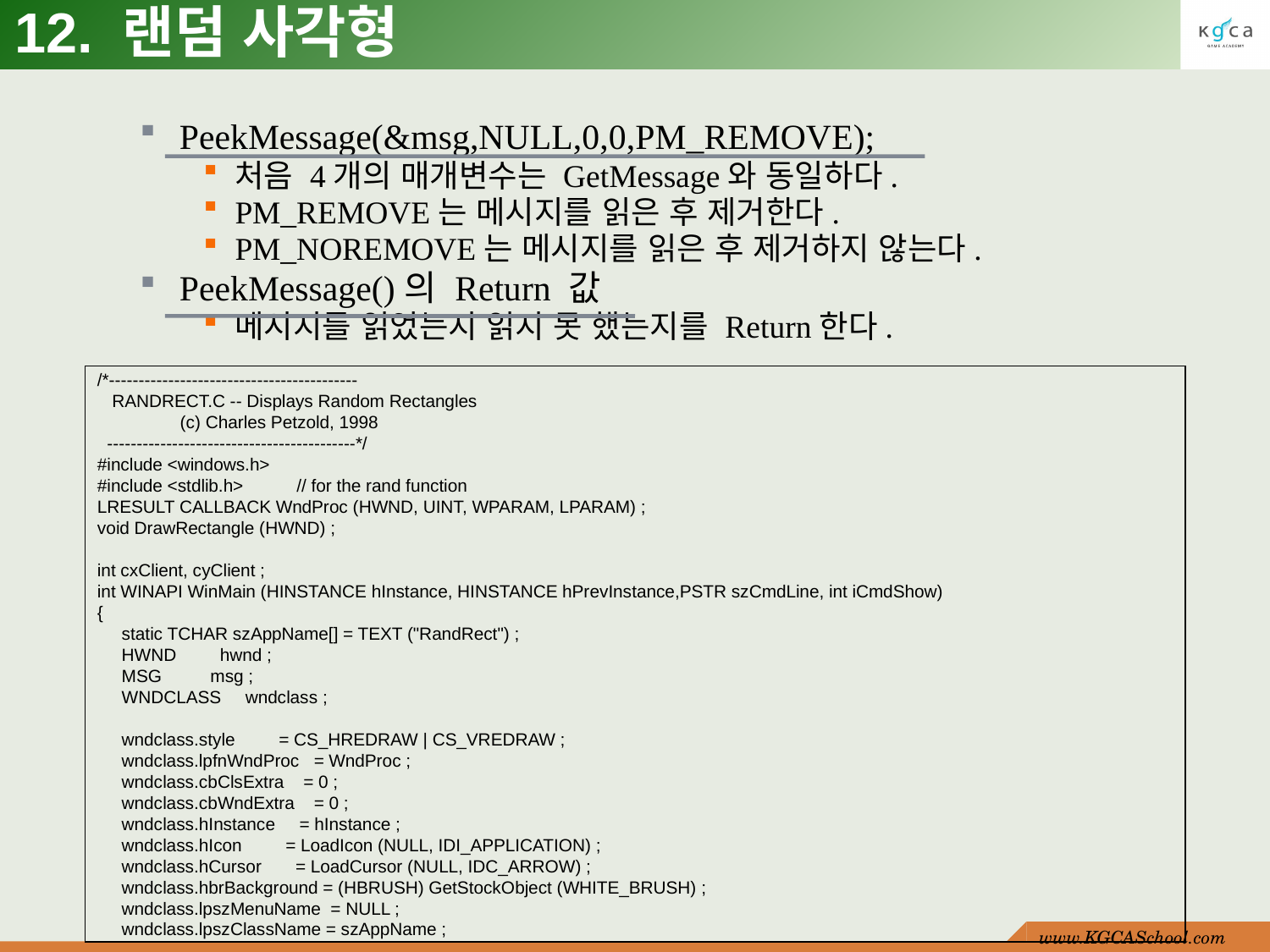

# 12. 랜덤 사각형
PeekMessage(&msg,NULL,0,0,PM_REMOVE);
처음 4개의 매개변수는 GetMessage와 동일하다.
PM_REMOVE는 메시지를 읽은 후 제거한다.
PM_NOREMOVE는 메시지를 읽은 후 제거하지 않는다.
PeekMessage()의 Return 값
메시지를 읽었는지 읽지 못 했는지를 Return한다.

/*------------------------------------------
   RANDRECT.C -- Displays Random Rectangles
                 (c) Charles Petzold, 1998
  ------------------------------------------*/
#include <windows.h>
#include <stdlib.h>           // for the rand function
LRESULT CALLBACK WndProc (HWND, UINT, WPARAM, LPARAM) ;
void DrawRectangle (HWND) ;

int cxClient, cyClient ;
int WINAPI WinMain (HINSTANCE hInstance, HINSTANCE hPrevInstance,PSTR szCmdLine, int iCmdShow)
{
     static TCHAR szAppName[] = TEXT ("RandRect") ;
     HWND         hwnd ;
     MSG          msg ;
     WNDCLASS     wndclass ;

     wndclass.style         = CS_HREDRAW | CS_VREDRAW ;
     wndclass.lpfnWndProc   = WndProc ;
     wndclass.cbClsExtra    = 0 ;
     wndclass.cbWndExtra    = 0 ;
     wndclass.hInstance     = hInstance ;
     wndclass.hIcon         = LoadIcon (NULL, IDI_APPLICATION) ;
     wndclass.hCursor       = LoadCursor (NULL, IDC_ARROW) ;
     wndclass.hbrBackground = (HBRUSH) GetStockObject (WHITE_BRUSH) ;
     wndclass.lpszMenuName  = NULL ;
     wndclass.lpszClassName = szAppName ;